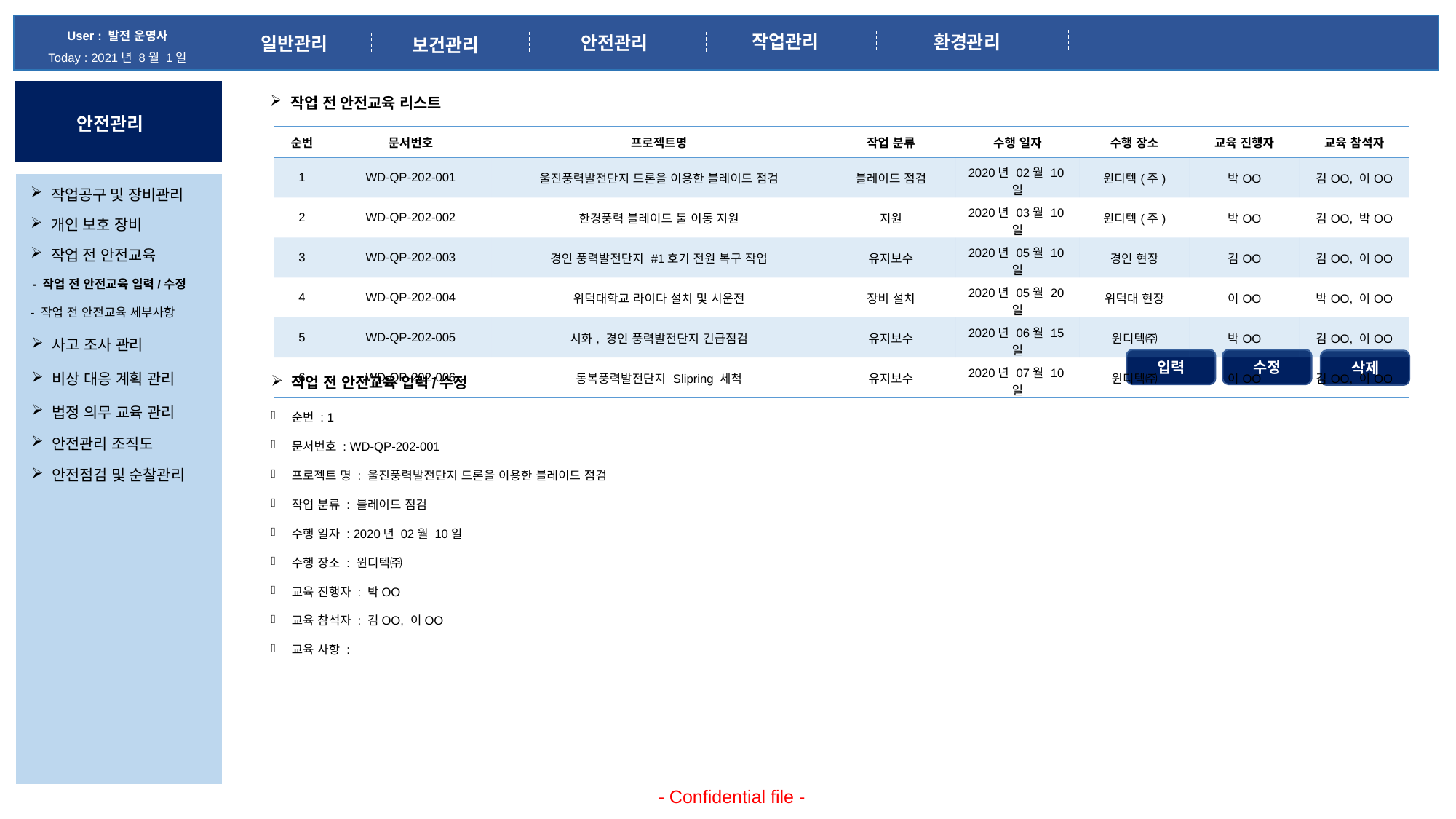

User : 발전 운영사
Today : 2021년 8월 1일
작업관리
환경관리
안전관리
일반관리
보건관리

작업 전 안전교육 리스트
안전관리
| 순번 | 문서번호 | 프로젝트명 | 작업 분류 | 수행 일자 | 수행 장소 | 교육 진행자 | 교육 참석자 |
| --- | --- | --- | --- | --- | --- | --- | --- |
| 1 | WD-QP-202-001 | 울진풍력발전단지 드론을 이용한 블레이드 점검 | 블레이드 점검 | 2020년 02월 10일 | 윈디텍(주) | 박OO | 김OO, 이OO |
| 2 | WD-QP-202-002 | 한경풍력 블레이드 툴 이동 지원 | 지원 | 2020년 03월 10일 | 윈디텍(주) | 박OO | 김OO, 박OO |
| 3 | WD-QP-202-003 | 경인 풍력발전단지 #1호기 전원 복구 작업 | 유지보수 | 2020년 05월 10일 | 경인 현장 | 김OO | 김OO, 이OO |
| 4 | WD-QP-202-004 | 위덕대학교 라이다 설치 및 시운전 | 장비 설치 | 2020년 05월 20일 | 위덕대 현장 | 이OO | 박OO, 이OO |
| 5 | WD-QP-202-005 | 시화, 경인 풍력발전단지 긴급점검 | 유지보수 | 2020년 06월 15일 | 윈디텍㈜ | 박OO | 김OO, 이OO |
| 6 | WD-QP-202-006 | 동복풍력발전단지 Slipring 세척 | 유지보수 | 2020년 07월 10일 | 윈디텍㈜ | 이OO | 김OO, 이OO |

작업공구 및 장비관리
개인 보호 장비
작업 전 안전교육
- 작업 전 안전교육 입력/수정
- 작업 전 안전교육 세부사항
사고 조사 관리
입력
수정
삭제
비상 대응 계획 관리
작업 전 안전교육 입력/수정

순번 : 1

문서번호 : WD-QP-202-001

프로젝트 명 : 울진풍력발전단지 드론을 이용한 블레이드 점검

작업 분류 : 블레이드 점검

수행 일자 : 2020년 02월 10일

수행 장소 : 윈디텍㈜

교육 진행자 : 박OO

교육 참석자 : 김OO, 이OO

교육 사항 :
법정 의무 교육 관리
안전관리 조직도
안전점검 및 순찰관리
- Confidential file -